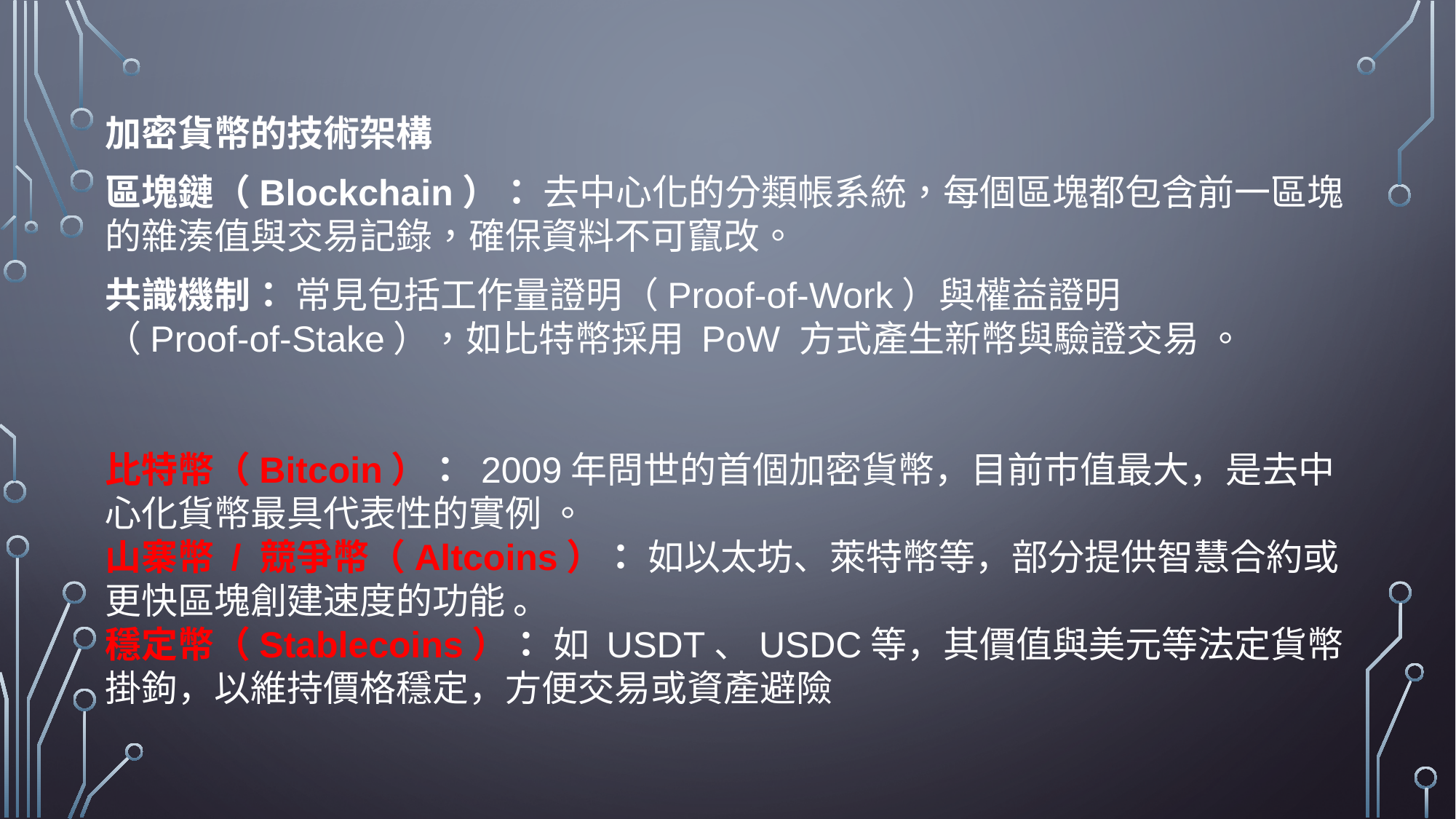

加密貨幣的技術架構
區塊鏈（Blockchain）： 去中心化的分類帳系統，每個區塊都包含前一區塊的雜湊值與交易記錄，確保資料不可竄改。
共識機制： 常見包括工作量證明（Proof‑of‑Work）與權益證明（Proof‑of‑Stake），如比特幣採用 PoW 方式產生新幣與驗證交易 。

比特幣（Bitcoin）： 2009年問世的首個加密貨幣，目前市值最大，是去中心化貨幣最具代表性的實例 。
山寨幣 / 競爭幣（Altcoins）： 如以太坊、萊特幣等，部分提供智慧合約或更快區塊創建速度的功能 。
穩定幣（Stablecoins）： 如 USDT、USDC等，其價值與美元等法定貨幣掛鉤，以維持價格穩定，方便交易或資產避險